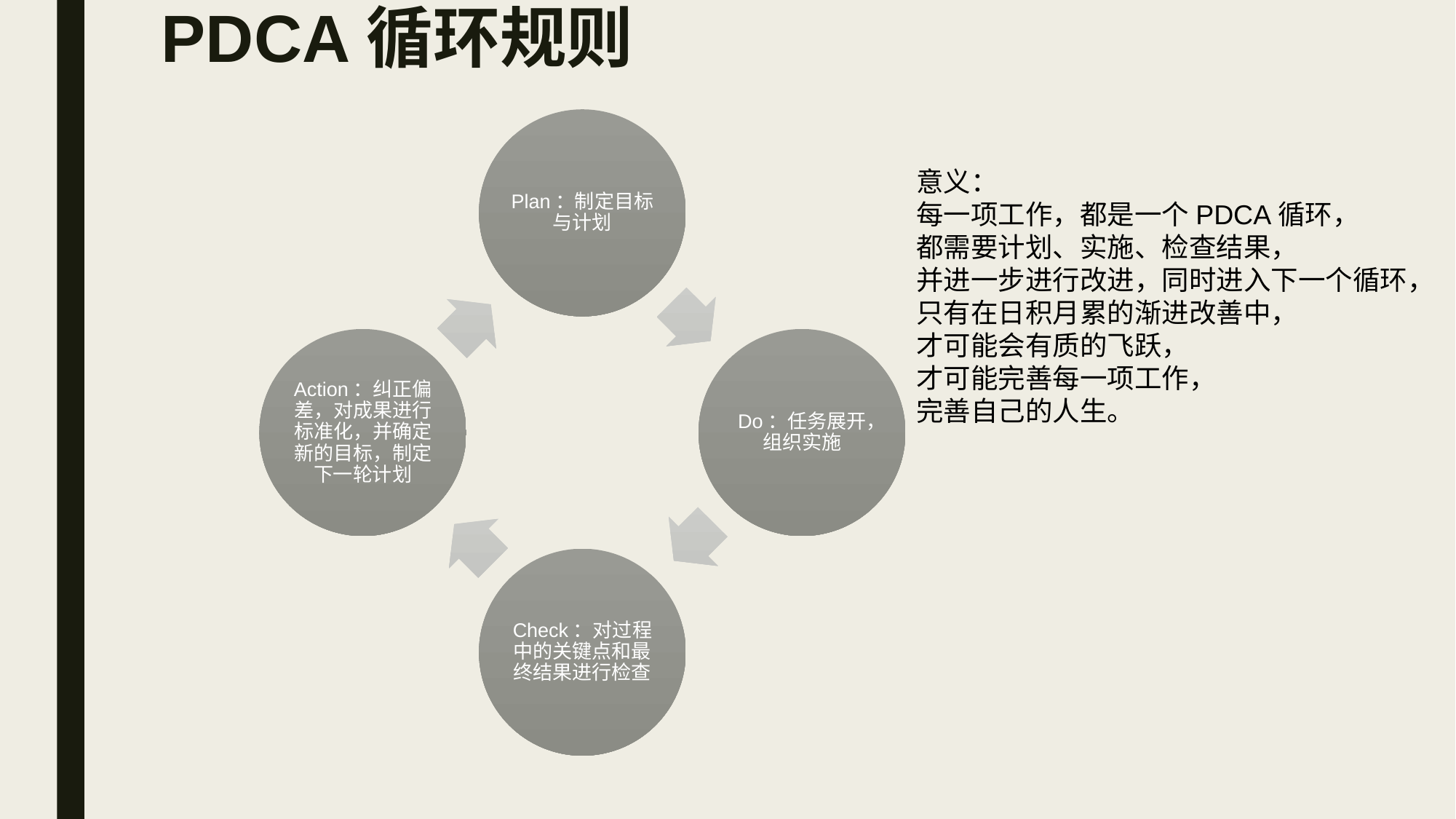

# PDCA循环规则
Plan：制定目标与计划

Do：任务展开，组织实施

Check：对过程中的关键点和最终结果进行检查

Action：纠正偏差，对成果进行标准化，并确定新的目标，制定下一轮计划

意义：
每一项工作，都是一个PDCA循环，
都需要计划、实施、检查结果，
并进一步进行改进，同时进入下一个循环，
只有在日积月累的渐进改善中，
才可能会有质的飞跃，
才可能完善每一项工作，
完善自己的人生。